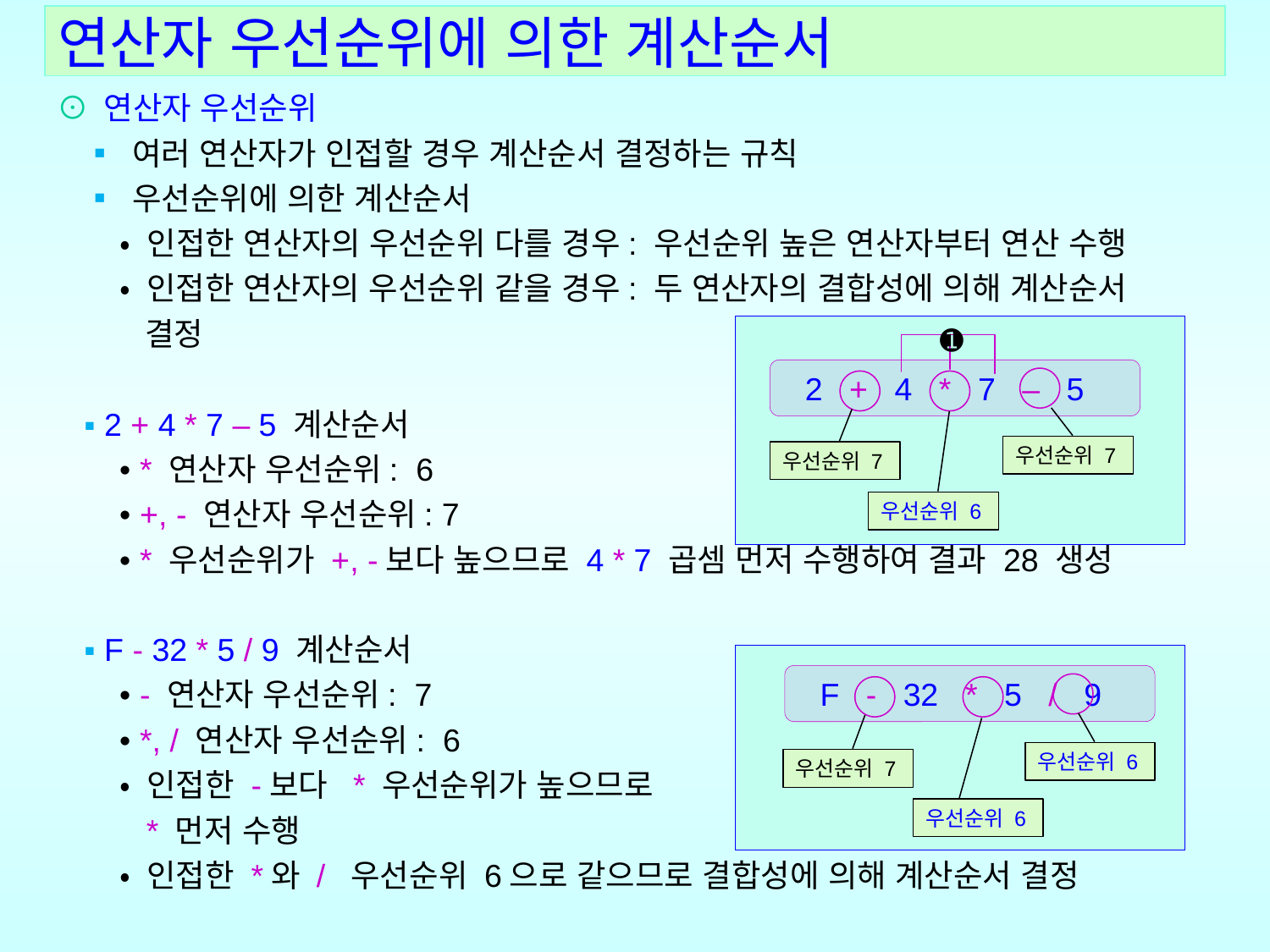

연산자 우선순위에 의한 계산순서
⊙ 연산자 우선순위
   ▪ 여러 연산자가 인접할 경우 계산순서 결정하는 규칙
   ▪ 우선순위에 의한 계산순서
       • 인접한 연산자의 우선순위 다를 경우: 우선순위 높은 연산자부터 연산 수행
       • 인접한 연산자의 우선순위 같을 경우: 두 연산자의 결합성에 의해 계산순서
         결정

   ▪ 2 + 4 * 7 – 5 계산순서
       • * 연산자 우선순위:  6
       • +, - 연산자 우선순위: 7
       • * 우선순위가 +, -보다 높으므로 4 * 7 곱셈 먼저 수행하여 결과 28 생성

   ▪ F - 32 * 5 / 9 계산순서
       • - 연산자 우선순위:  7
       • *, / 연산자 우선순위:  6
       • 인접한 -보다  * 우선순위가 높으므로
          * 먼저 수행
       • 인접한 *와 /  우선순위 6으로 같으므로 결합성에 의해 계산순서 결정
➊

2   +   4   *   7   –   5

우선순위 7
우선순위 7

우선순위 6

F   -   32   *   5   /   9

우선순위 6
우선순위 7

우선순위 6